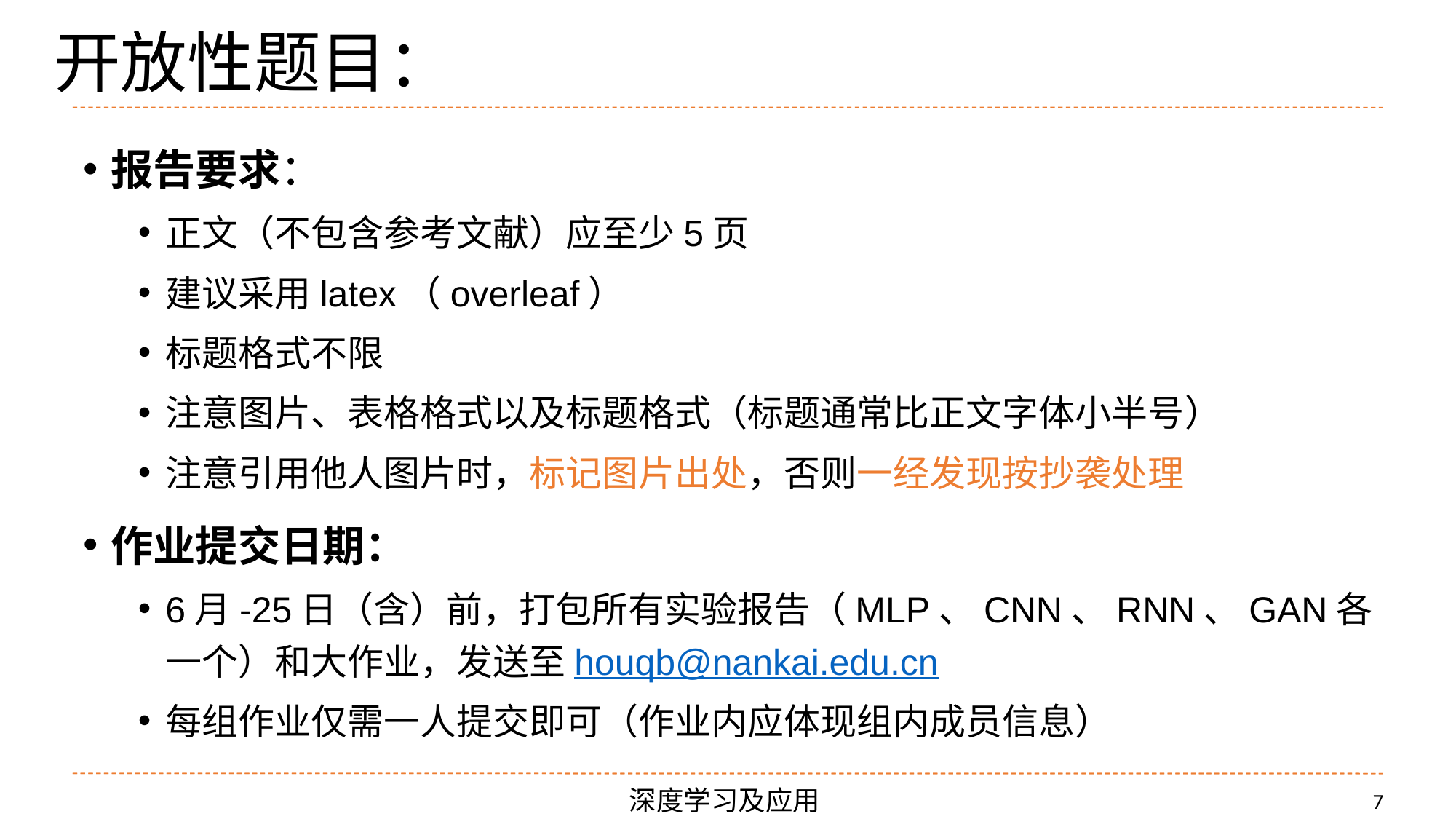

# 开放性题目：
报告要求：
正文（不包含参考文献）应至少5页
建议采用latex（overleaf）
标题格式不限
注意图片、表格格式以及标题格式（标题通常比正文字体小半号）
注意引用他人图片时，标记图片出处，否则一经发现按抄袭处理
作业提交日期：
6月-25日（含）前，打包所有实验报告（MLP、CNN、RNN、GAN各一个）和大作业，发送至houqb@nankai.edu.cn
每组作业仅需一人提交即可（作业内应体现组内成员信息）